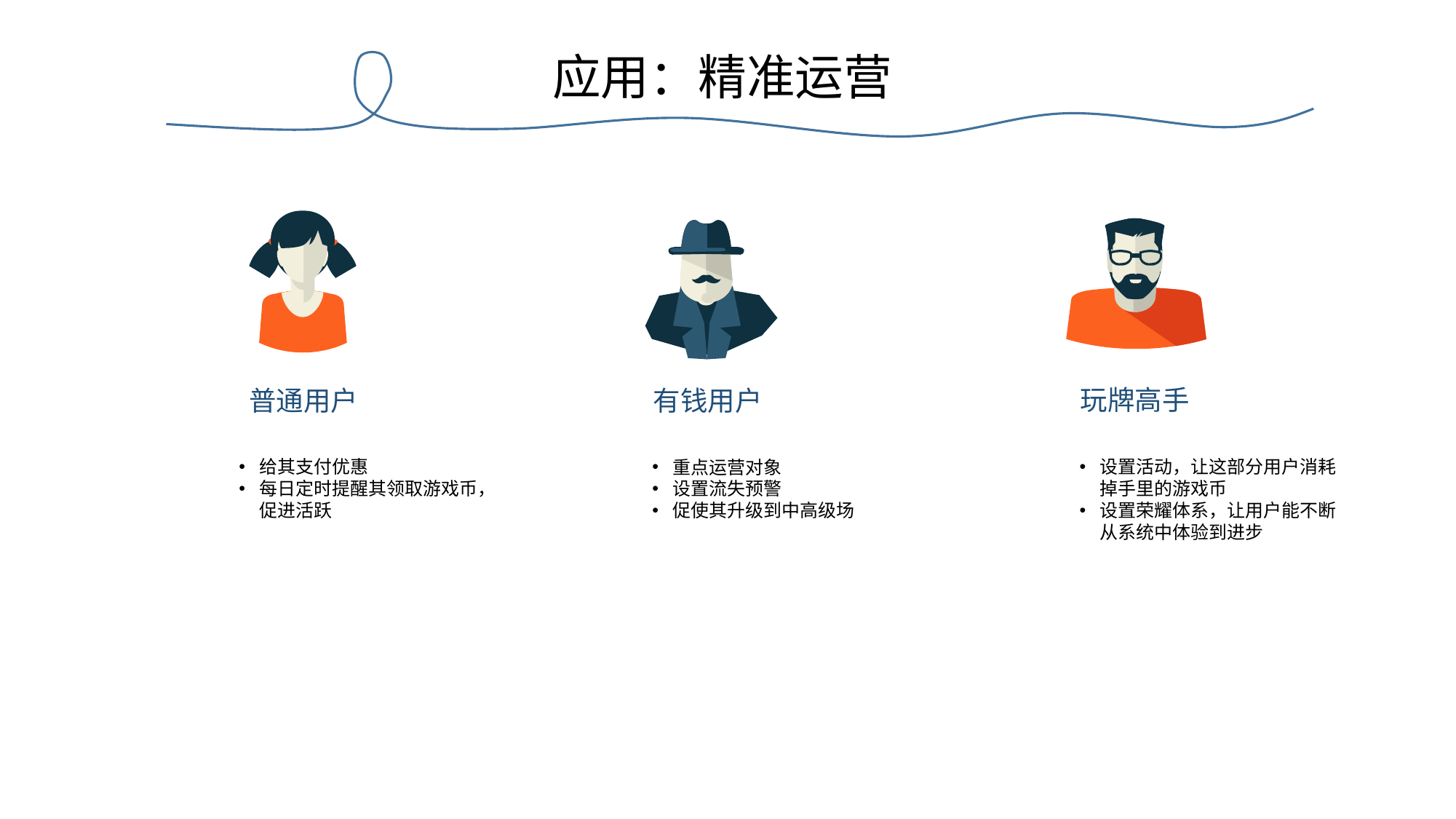

# 应用：精准运营

玩牌高手
普通用户
有钱用户
给其支付优惠
每日定时提醒其领取游戏币，促进活跃

重点运营对象
设置流失预警
促使其升级到中高级场
设置活动，让这部分用户消耗掉手里的游戏币
设置荣耀体系，让用户能不断从系统中体验到进步